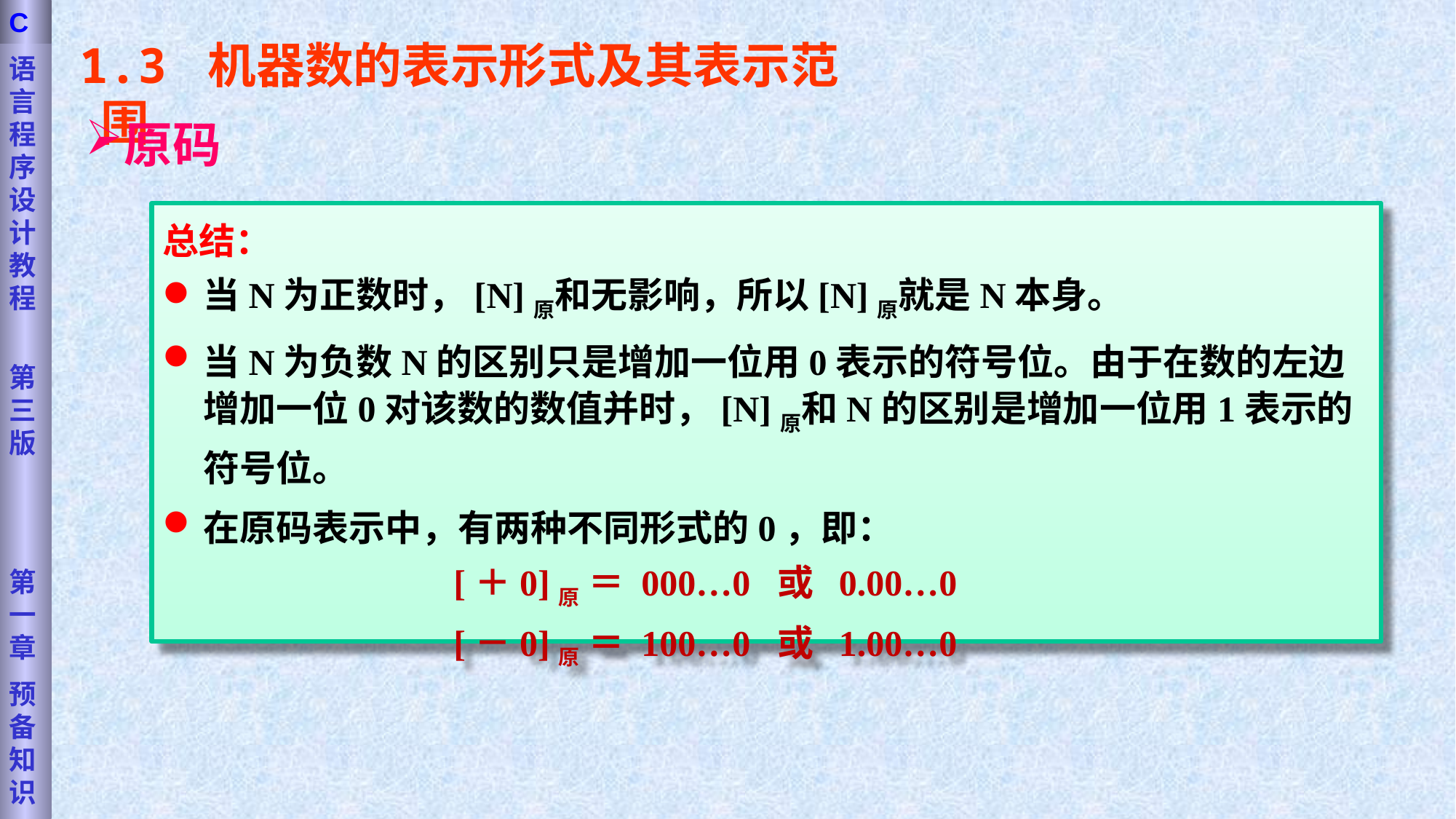

语言程序设计教程
第三版

第一章
预备知识
C
1.3 机器数的表示形式及其表示范围
原码

总结：
当N为正数时，[N]原和无影响，所以[N]原就是N本身。
当N为负数N的区别只是增加一位用0表示的符号位。由于在数的左边增加一位0对该数的数值并时，[N]原和N的区别是增加一位用1表示的符号位。
在原码表示中，有两种不同形式的0，即：
                                [＋0]原 ＝ 000…0  或  0.00…0
                                [－0]原 ＝ 100…0  或  1.00…0